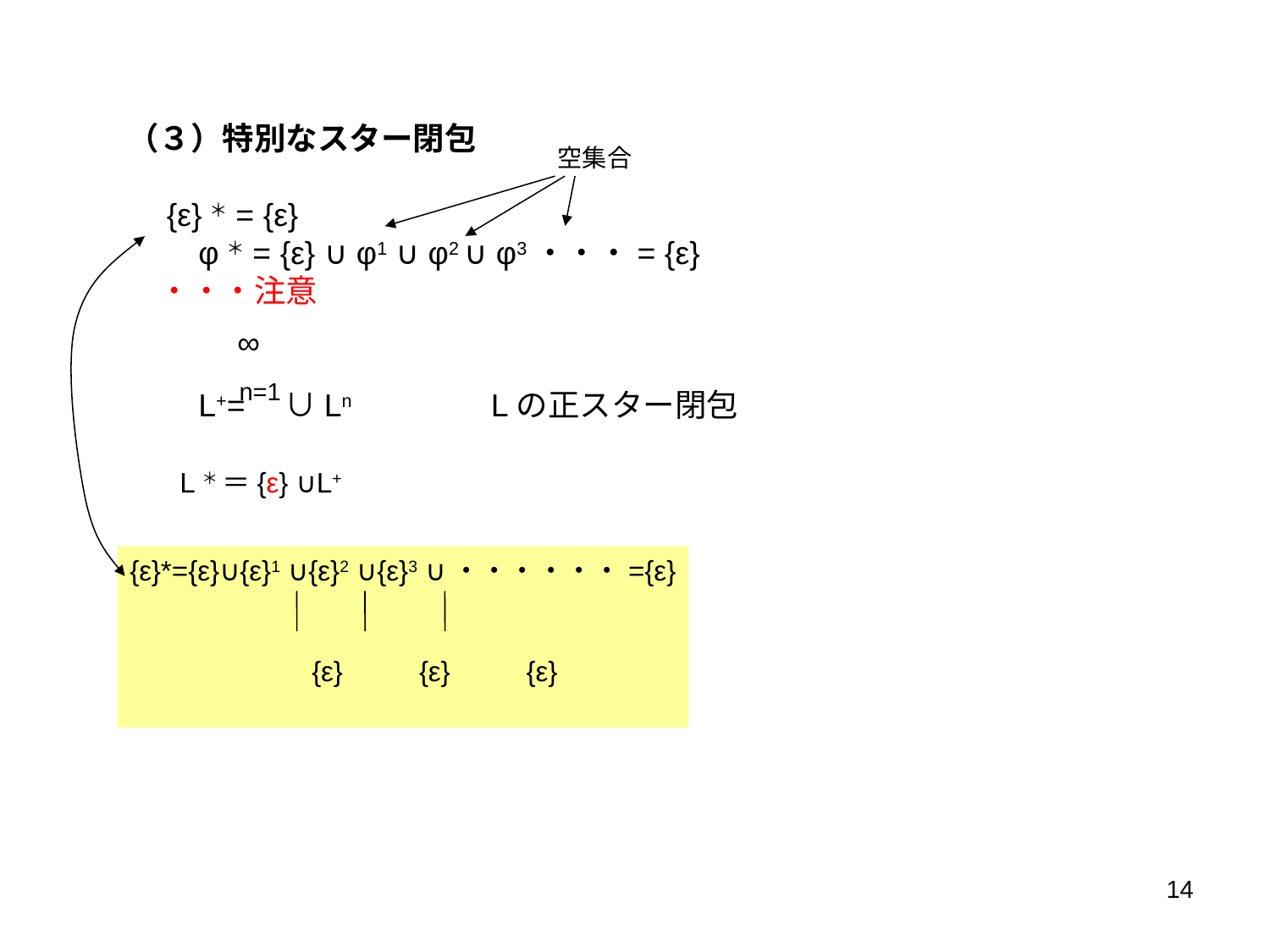

（３）特別なスター閉包

　{ε}＊= {ε}
　　φ＊= {ε} ∪ φ1 ∪ φ2 ∪ φ3・・・= {ε}　　・・・注意

　　L+=　∪Ln　　　　　　Lの正スター閉包

　 　 L＊ ＝{ε} ∪L+

空集合

∞
n=1
{ε}*={ε}∪{ε}1 ∪{ε}2 ∪{ε}3 ∪・・・・・・={ε}

　　　　　　 {ε}　　 {ε}　　 {ε}

14